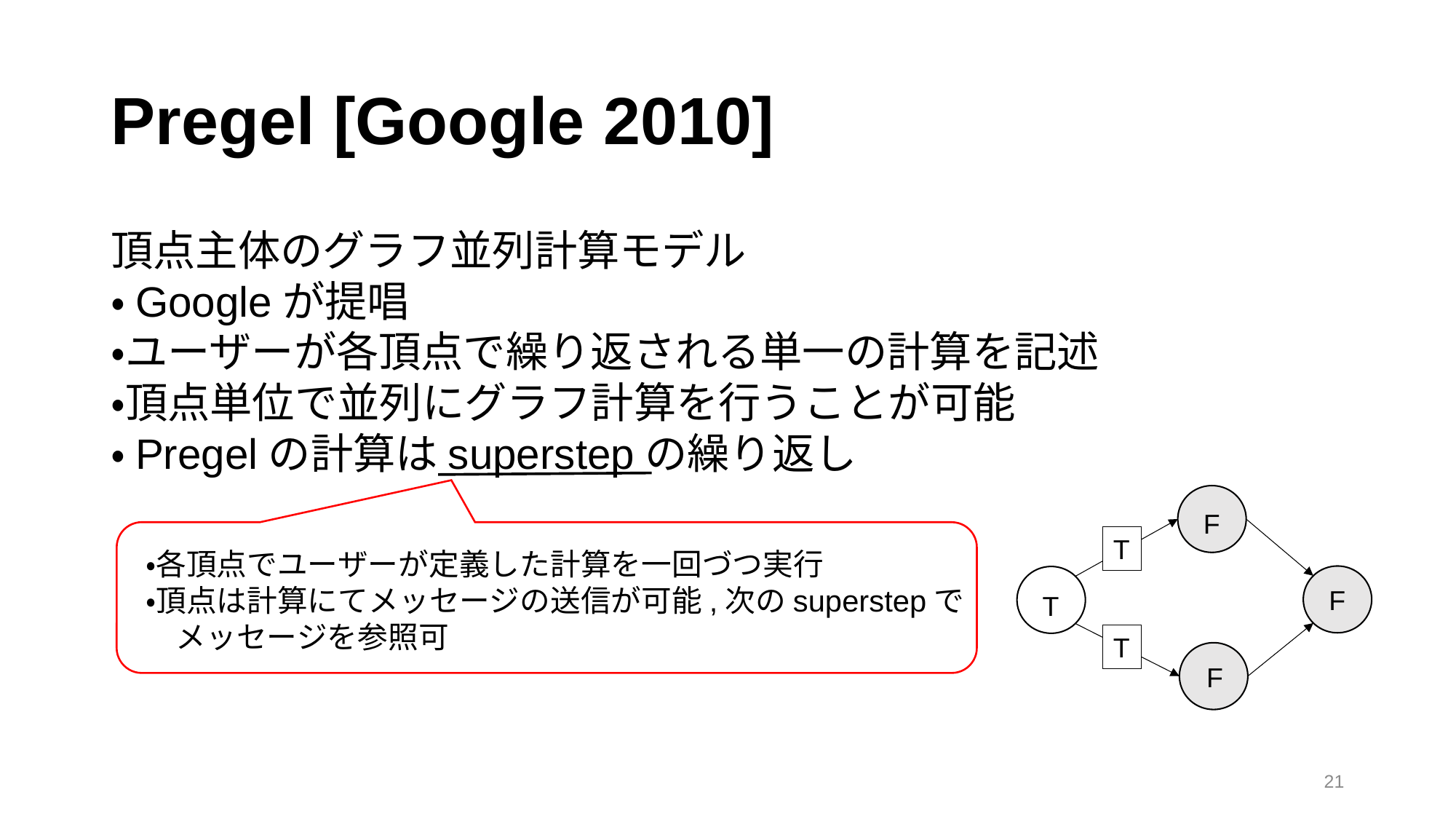

# Pregel [Google 2010]
頂点主体のグラフ並列計算モデル
・Googleが提唱
・ユーザーが各頂点で繰り返される単一の計算を記述
・頂点単位で並列にグラフ計算を行うことが可能
・Pregelの計算はsuperstepの繰り返し

F

T
・各頂点でユーザーが定義した計算を一回づつ実行
・頂点は計算にてメッセージの送信が可能,次のsuperstepで
　メッセージを参照可

F
T
T

F
21